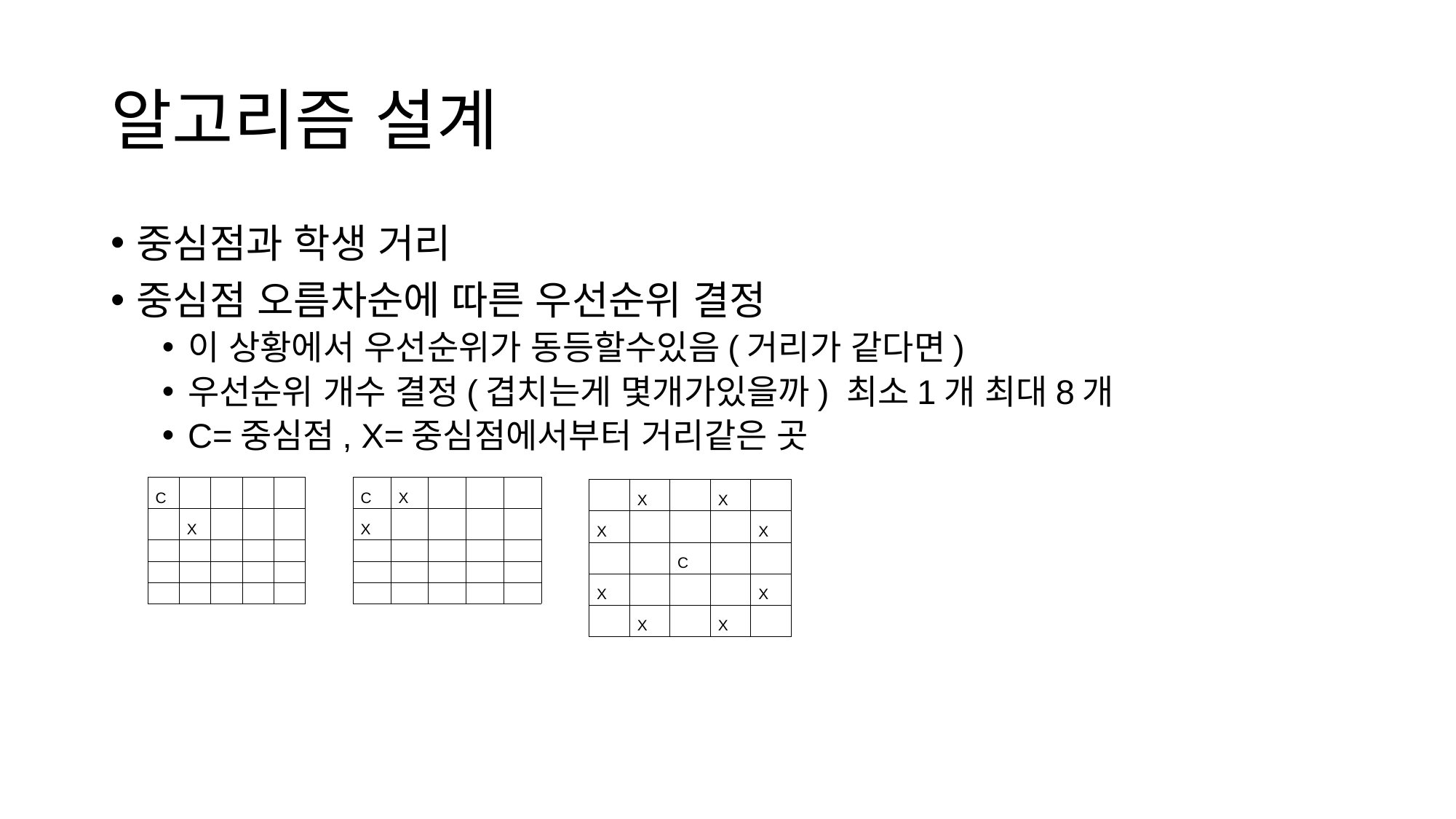

# 알고리즘 설계
중심점과 학생 거리
중심점 오름차순에 따른 우선순위 결정
이 상황에서 우선순위가 동등할수있음(거리가 같다면)
우선순위 개수 결정(겹치는게 몇개가있을까) 최소1개 최대8개
C=중심점, X=중심점에서부터 거리같은 곳

| C |  |  |  |  |
| --- | --- | --- | --- | --- |
|  | X |  |  |  |
|  |  |  |  |  |
|  |  |  |  |  |
|  |  |  |  |  |
| C | X |  |  |  |
| --- | --- | --- | --- | --- |
| X |  |  |  |  |
|  |  |  |  |  |
|  |  |  |  |  |
|  |  |  |  |  |

|  | X |  | X |  |
| --- | --- | --- | --- | --- |
| X |  |  |  | X |
|  |  | C |  |  |
| X |  |  |  | X |
|  | X |  | X |  |